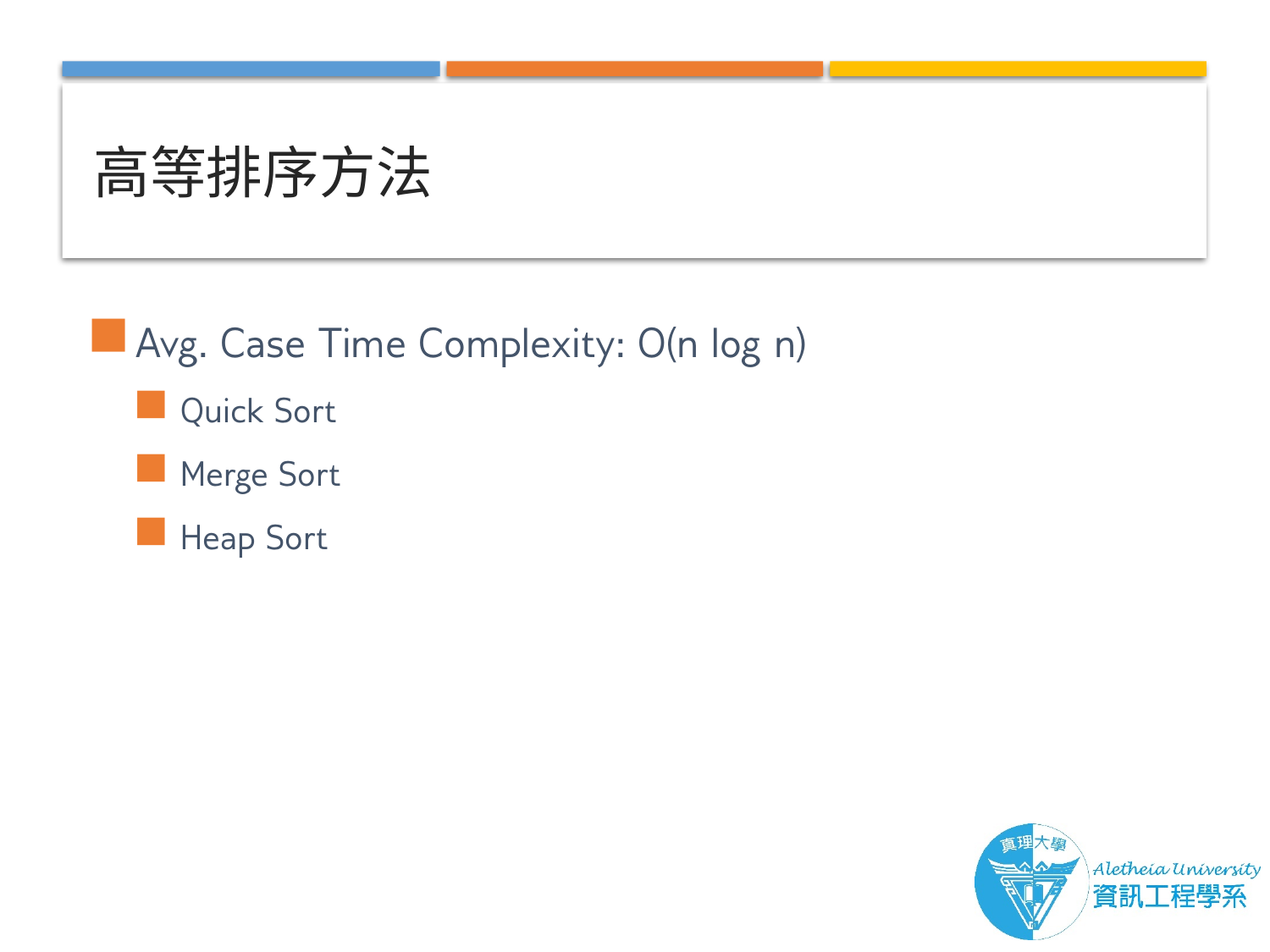

# 高等排序方法
Avg. Case Time Complexity: O(n log n)
Quick Sort
Merge Sort
Heap Sort